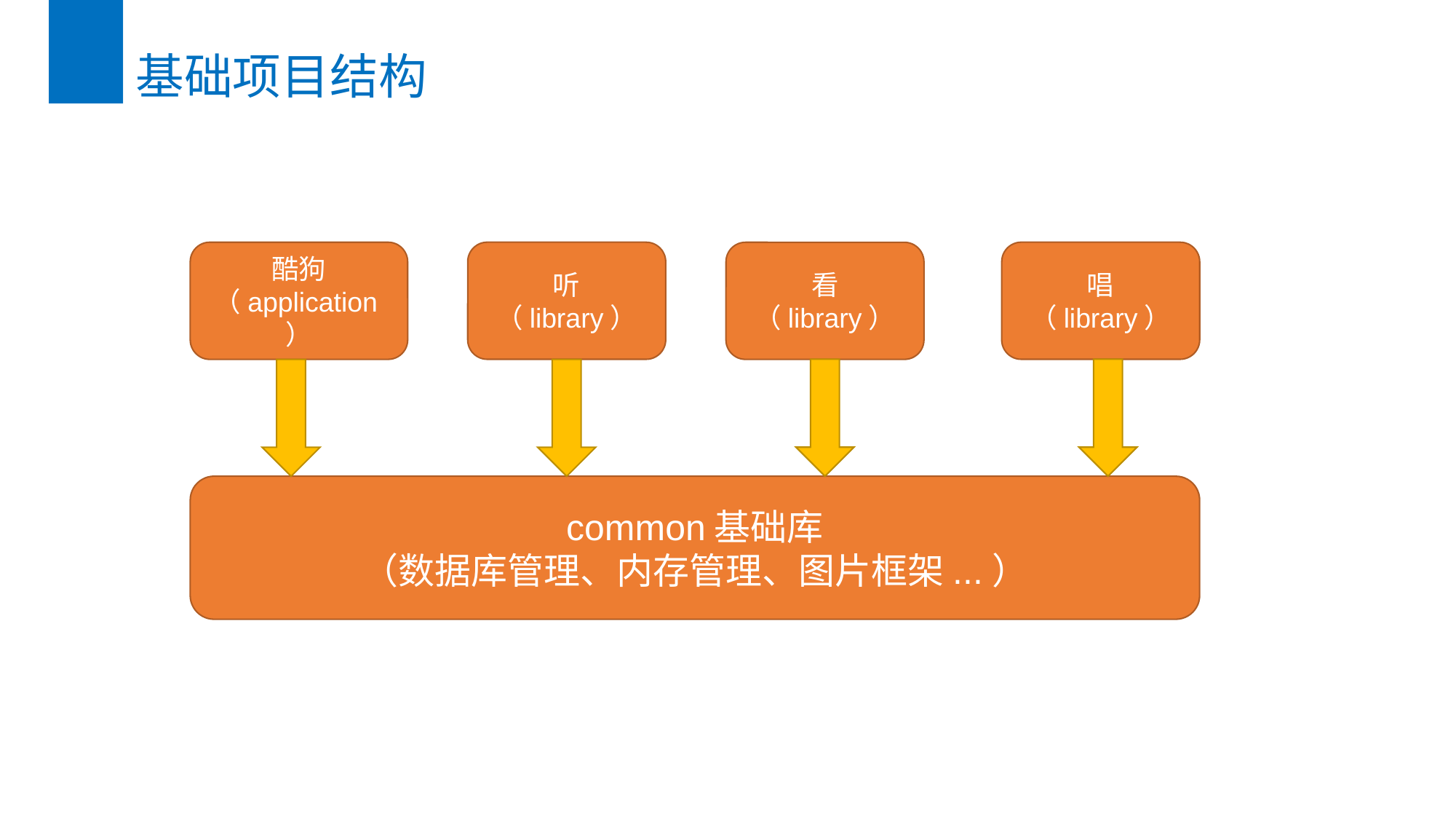

# 基础项目结构
酷狗
（application）
听
（library）
唱
（library）
看
（library）

common基础库
（数据库管理、内存管理、图片框架...）